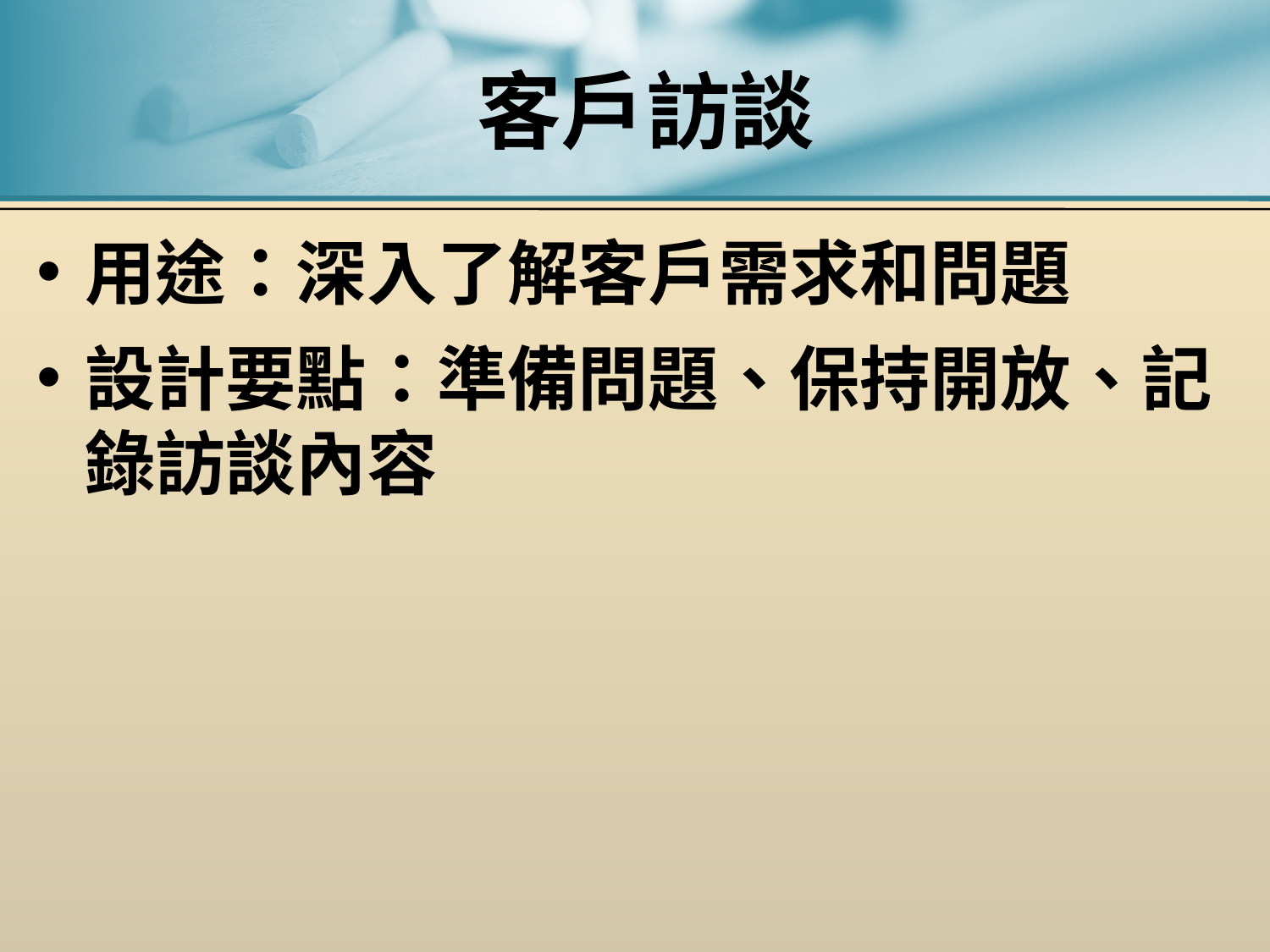

# 客戶訪談
用途：深入了解客戶需求和問題
設計要點：準備問題、保持開放、記錄訪談內容